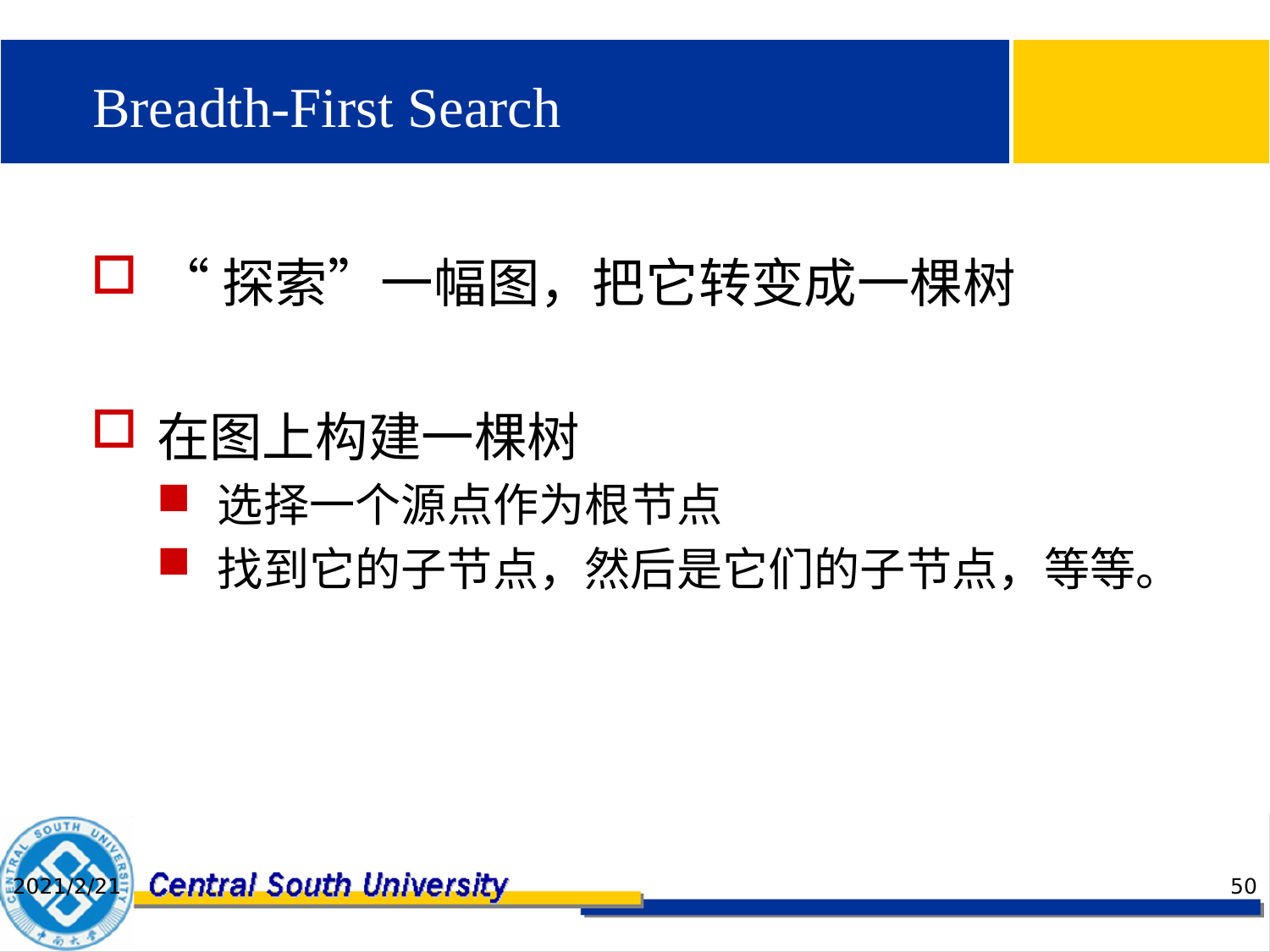

# Breadth-First Search
“探索”一幅图，把它转变成一棵树

在图上构建一棵树
选择一个源点作为根节点
找到它的子节点，然后是它们的子节点，等等。
2021/2/21
50